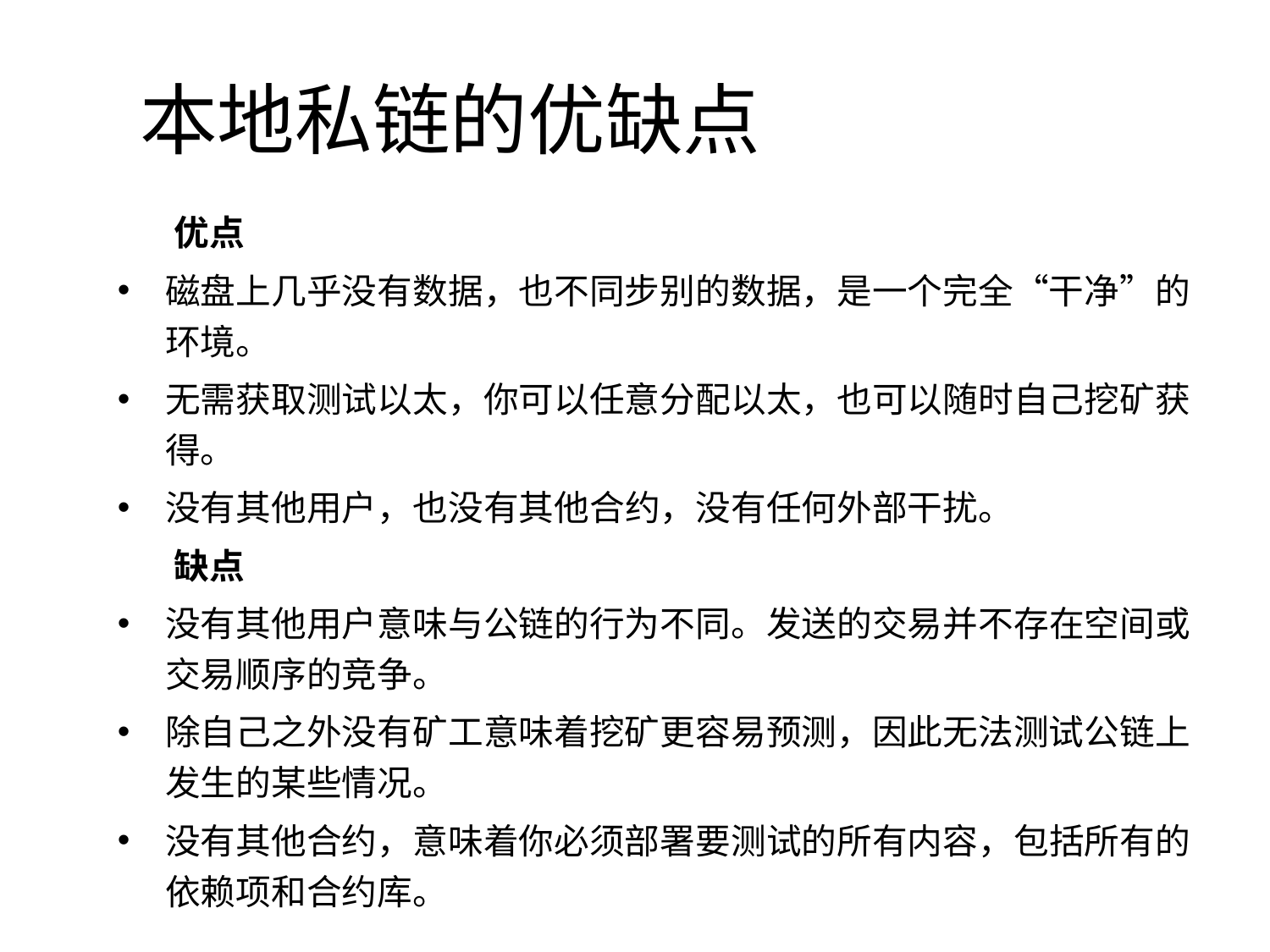

# 本地私链的优缺点
      优点
磁盘上几乎没有数据，也不同步别的数据，是一个完全“干净”的环境。
无需获取测试以太，你可以任意分配以太，也可以随时自己挖矿获得。
没有其他用户，也没有其他合约，没有任何外部干扰。
      缺点
没有其他用户意味与公链的行为不同。发送的交易并不存在空间或交易顺序的竞争。
除自己之外没有矿工意味着挖矿更容易预测，因此无法测试公链上发生的某些情况。
没有其他合约，意味着你必须部署要测试的所有内容，包括所有的依赖项和合约库。